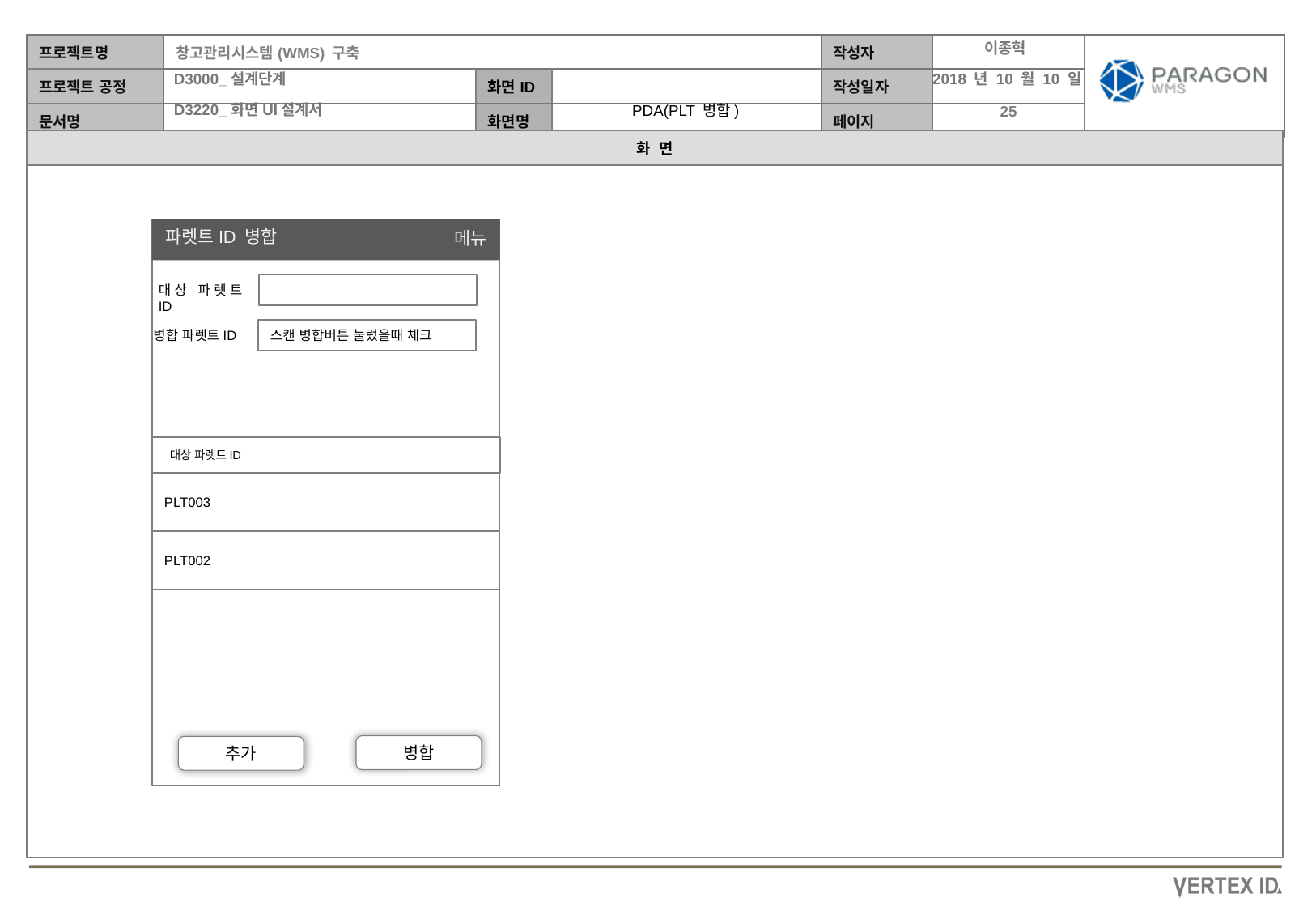

이종혁
2018 년 10 월 10 일
PDA(PLT 병합)

파렛트ID 병합
메뉴

대상 파렛트 ID
스캔 병합버튼 눌렀을때 체크
병합 파렛트ID
 대상 파렛트ID
PLT003
PLT002
병합
추가